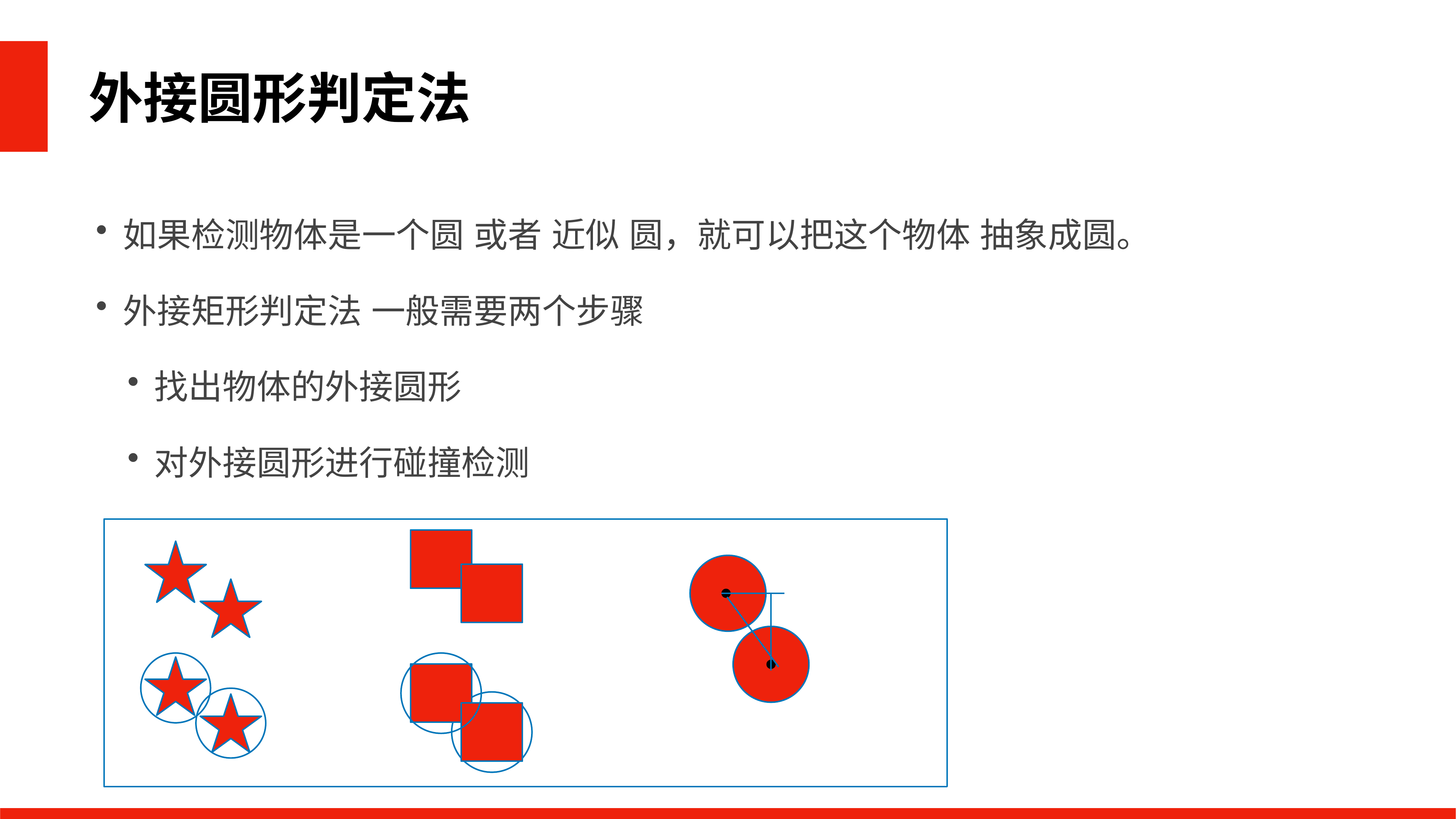

外接圆形判定法
如果检测物体是一个圆 或者 近似 圆，就可以把这个物体 抽象成圆。
外接矩形判定法 一般需要两个步骤
找出物体的外接圆形
对外接圆形进行碰撞检测

20